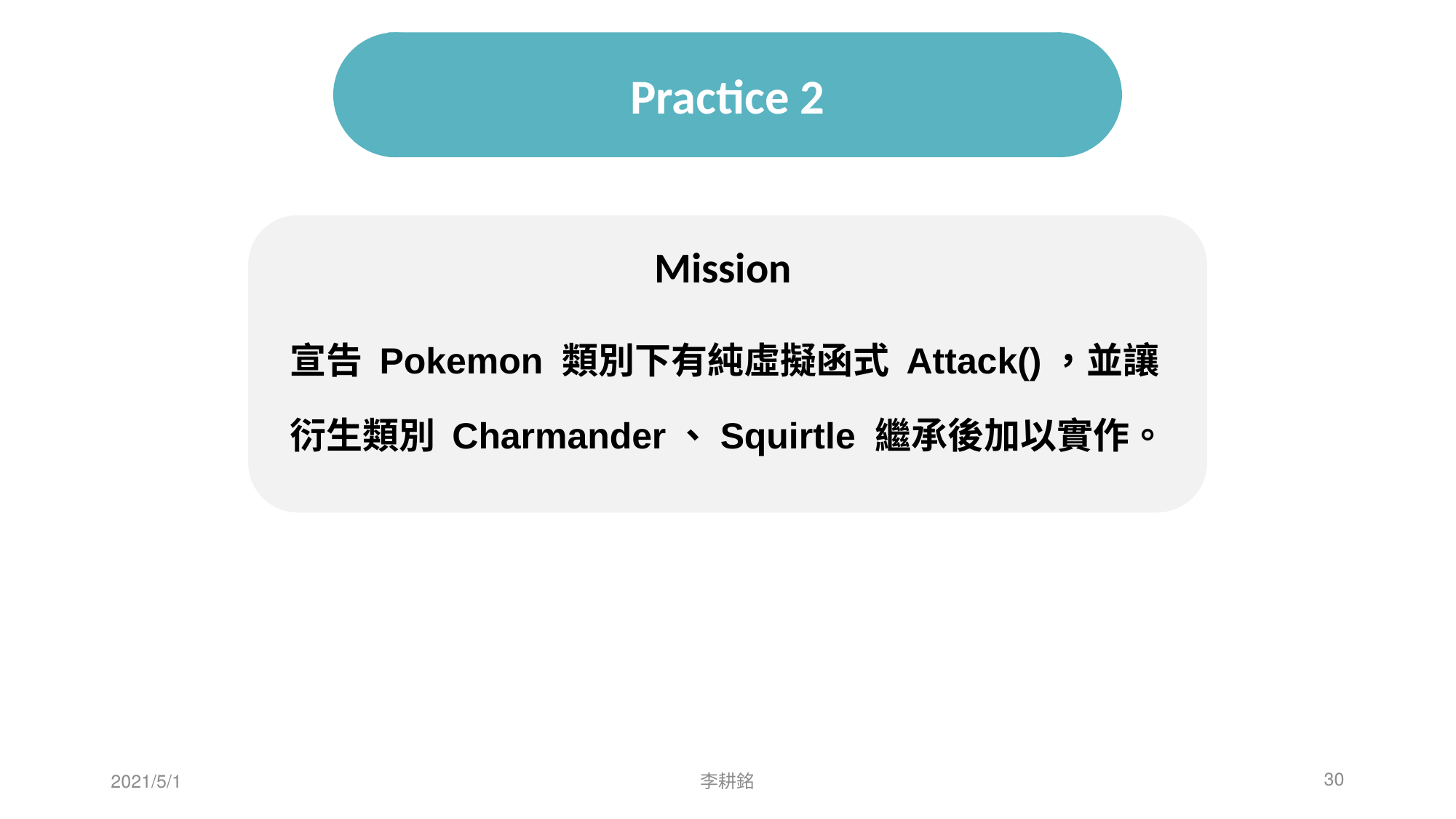

# Practice 2

Mission
宣告 Pokemon 類別下有純虛擬函式 Attack()，並讓衍生類別 Charmander、Squirtle 繼承後加以實作。
2021/5/1
李耕銘
30